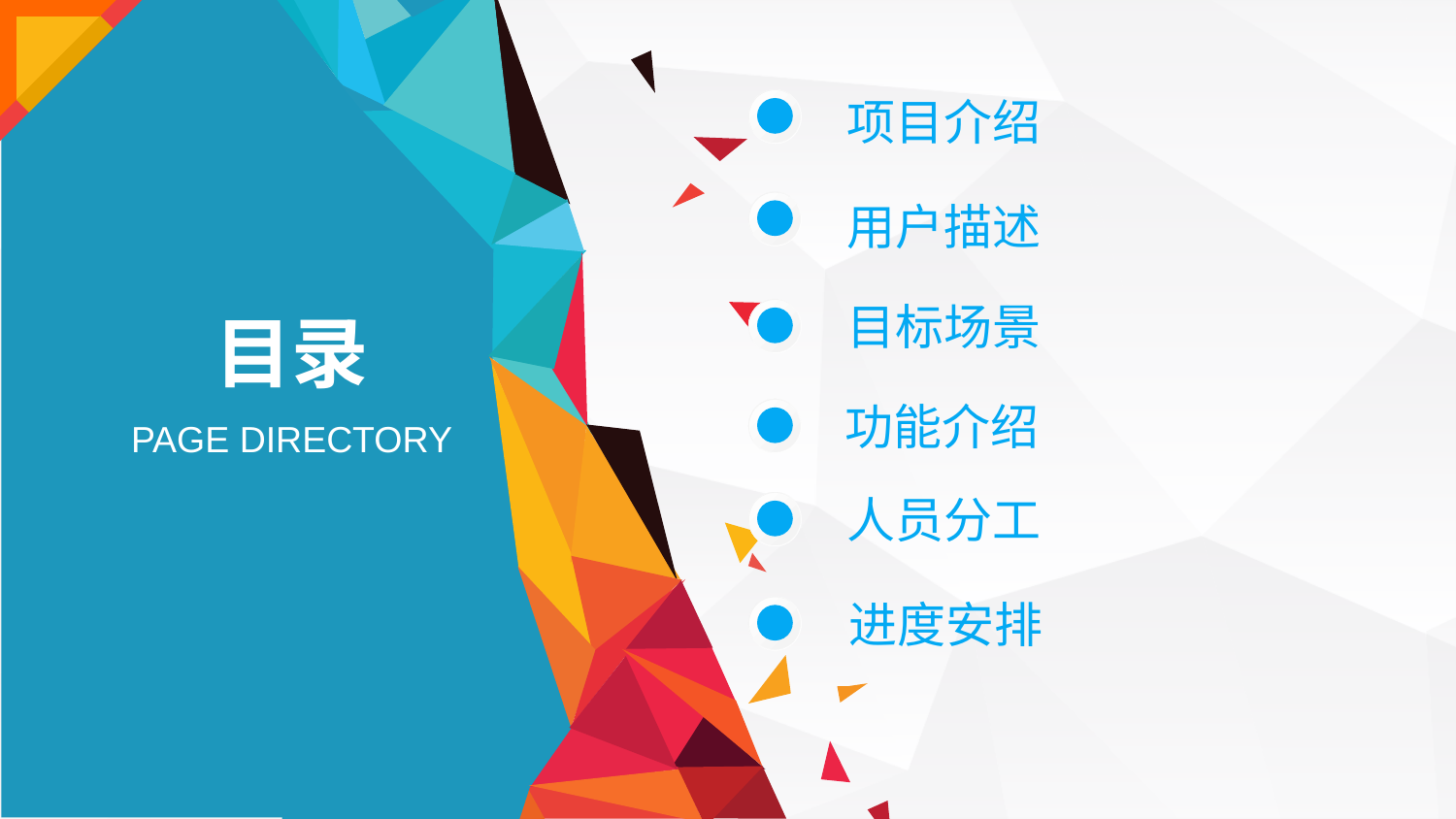

项目介绍

用户描述

目标场景
目录

功能介绍

PAGE DIRECTORY

人员分工

进度安排